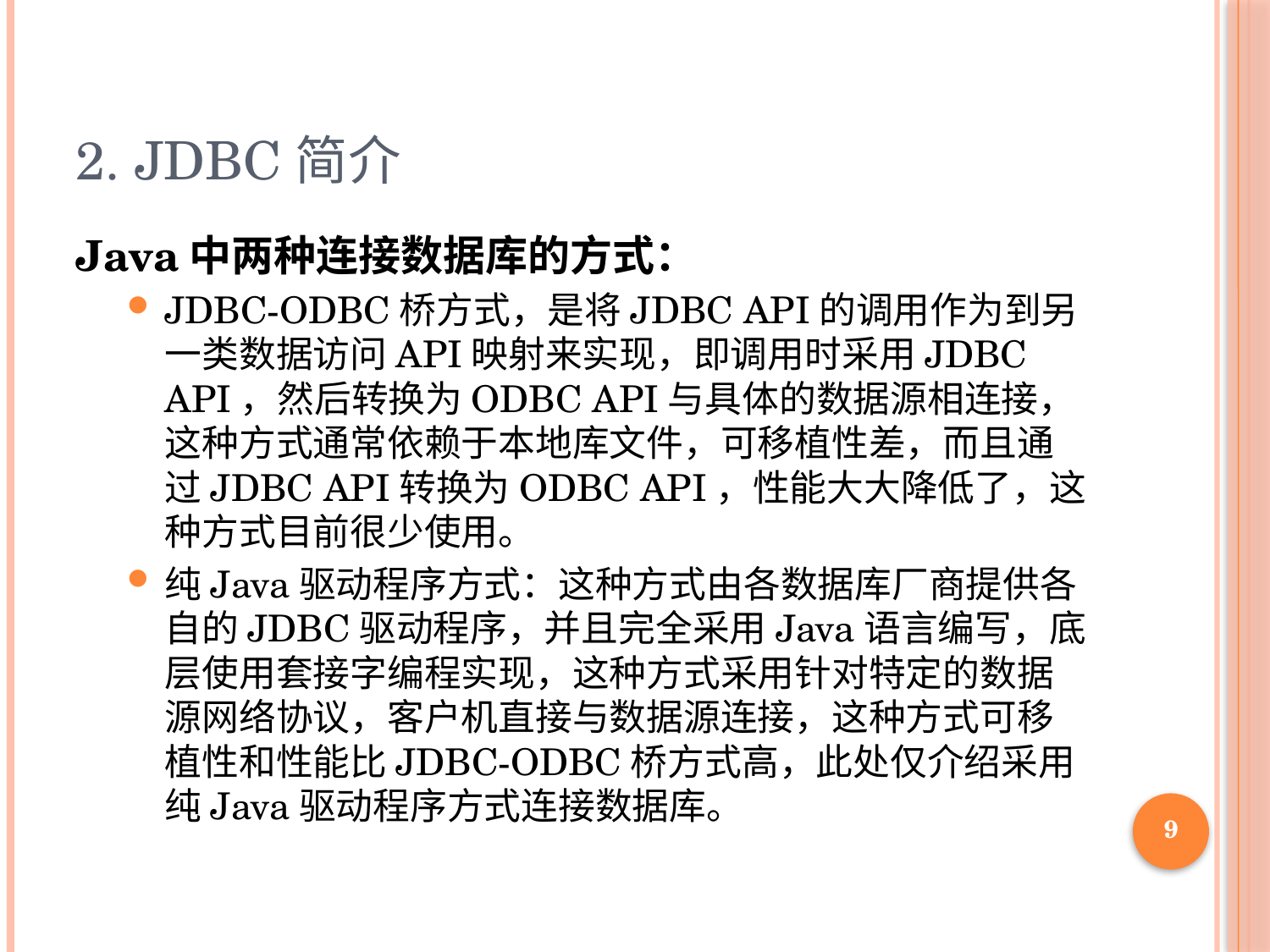

# 2. JDBC简介
Java中两种连接数据库的方式：
JDBC-ODBC桥方式，是将JDBC API的调用作为到另一类数据访问API映射来实现，即调用时采用JDBC API，然后转换为ODBC API与具体的数据源相连接，这种方式通常依赖于本地库文件，可移植性差，而且通过JDBC API转换为ODBC API，性能大大降低了，这种方式目前很少使用。
纯Java驱动程序方式：这种方式由各数据库厂商提供各自的JDBC驱动程序，并且完全采用Java语言编写，底层使用套接字编程实现，这种方式采用针对特定的数据源网络协议，客户机直接与数据源连接，这种方式可移植性和性能比JDBC-ODBC桥方式高，此处仅介绍采用纯Java驱动程序方式连接数据库。

9